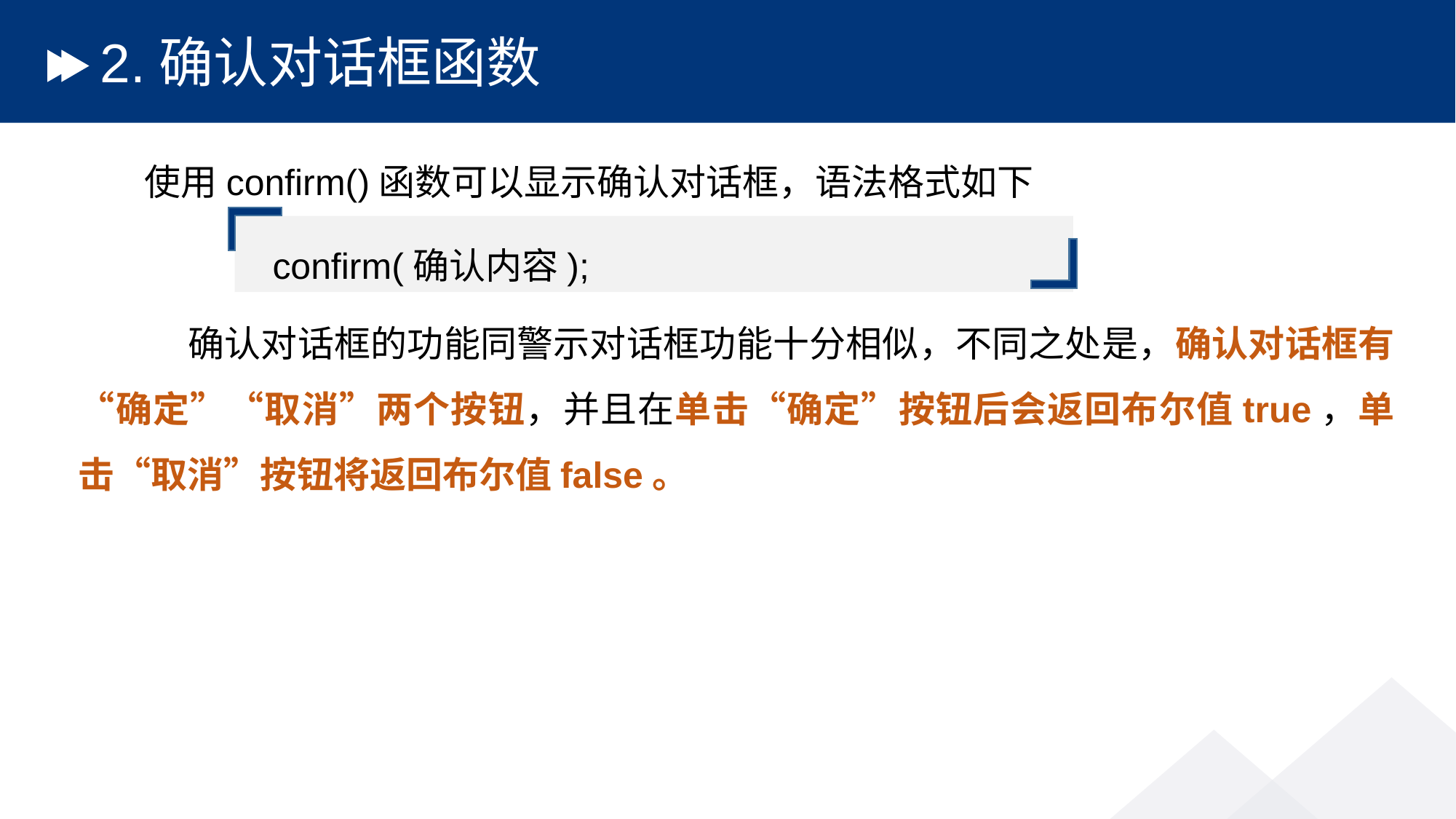

# 2.确认对话框函数
       使用confirm()函数可以显示确认对话框，语法格式如下

	确认对话框的功能同警示对话框功能十分相似，不同之处是，确认对话框有“确定”“取消”两个按钮，并且在单击“确定”按钮后会返回布尔值true，单击“取消”按钮将返回布尔值false。

confirm(确认内容);